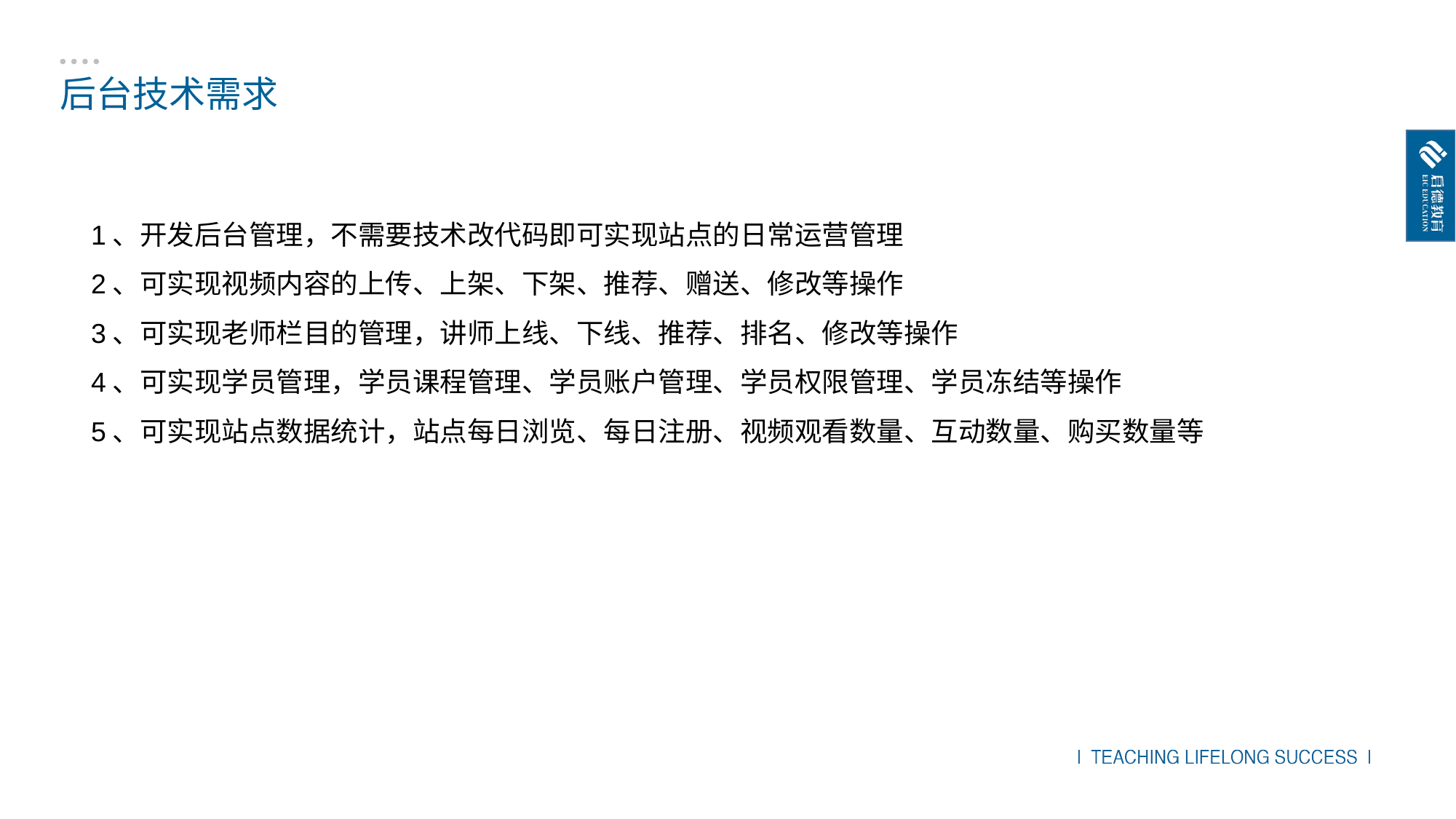

后台技术需求

1、开发后台管理，不需要技术改代码即可实现站点的日常运营管理
2、可实现视频内容的上传、上架、下架、推荐、赠送、修改等操作
3、可实现老师栏目的管理，讲师上线、下线、推荐、排名、修改等操作
4、可实现学员管理，学员课程管理、学员账户管理、学员权限管理、学员冻结等操作
5、可实现站点数据统计，站点每日浏览、每日注册、视频观看数量、互动数量、购买数量等